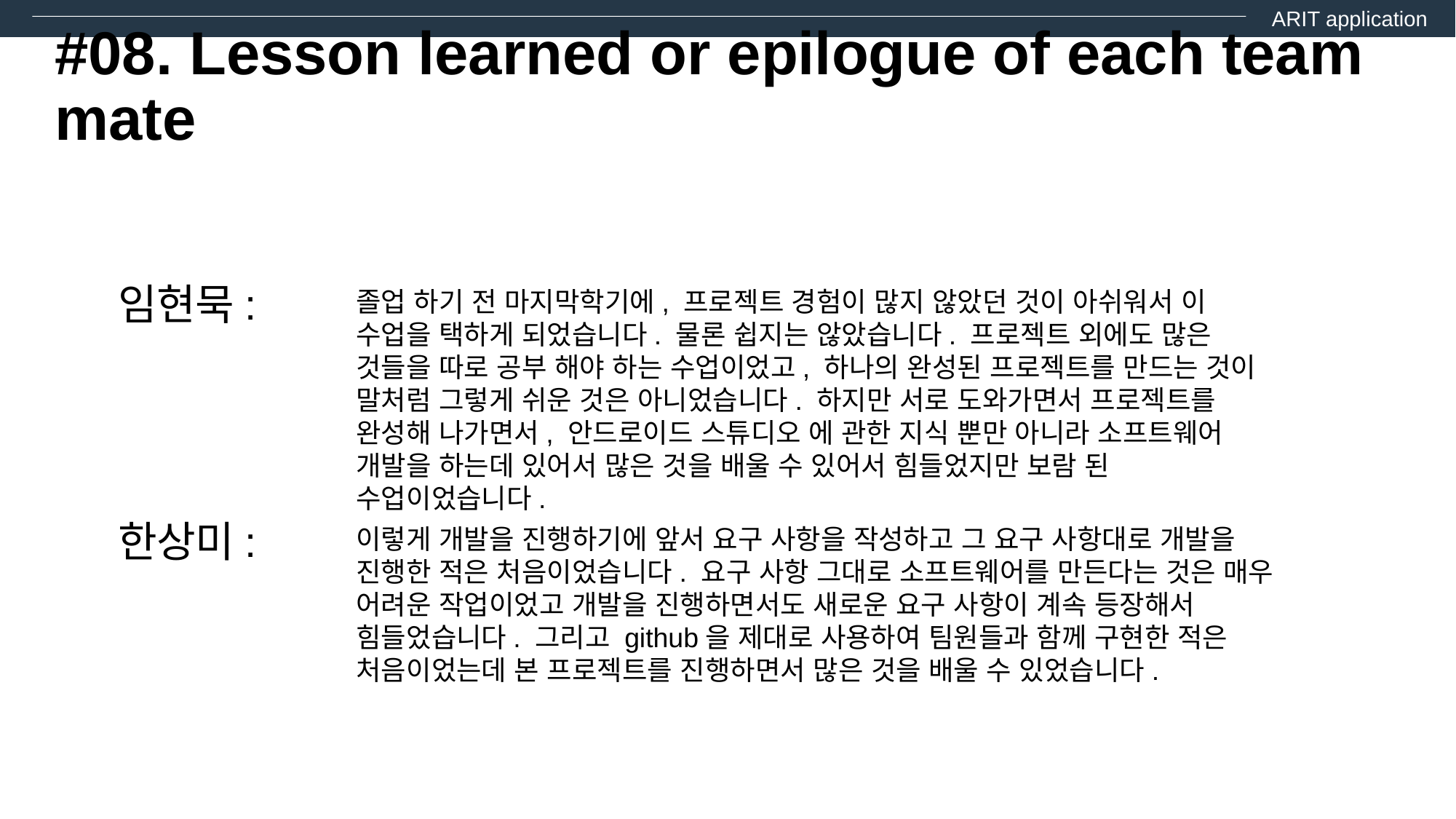

ARIT application

#08. Lesson learned or epilogue of each team mate
임현묵:
졸업 하기 전 마지막학기에, 프로젝트 경험이 많지 않았던 것이 아쉬워서 이 수업을 택하게 되었습니다. 물론 쉽지는 않았습니다. 프로젝트 외에도 많은 것들을 따로 공부 해야 하는 수업이었고, 하나의 완성된 프로젝트를 만드는 것이 말처럼 그렇게 쉬운 것은 아니었습니다. 하지만 서로 도와가면서 프로젝트를 완성해 나가면서, 안드로이드 스튜디오 에 관한 지식 뿐만 아니라 소프트웨어 개발을 하는데 있어서 많은 것을 배울 수 있어서 힘들었지만 보람 된 수업이었습니다.
한상미:
이렇게 개발을 진행하기에 앞서 요구 사항을 작성하고 그 요구 사항대로 개발을 진행한 적은 처음이었습니다. 요구 사항 그대로 소프트웨어를 만든다는 것은 매우 어려운 작업이었고 개발을 진행하면서도 새로운 요구 사항이 계속 등장해서 힘들었습니다. 그리고 github을 제대로 사용하여 팀원들과 함께 구현한 적은 처음이었는데 본 프로젝트를 진행하면서 많은 것을 배울 수 있었습니다.